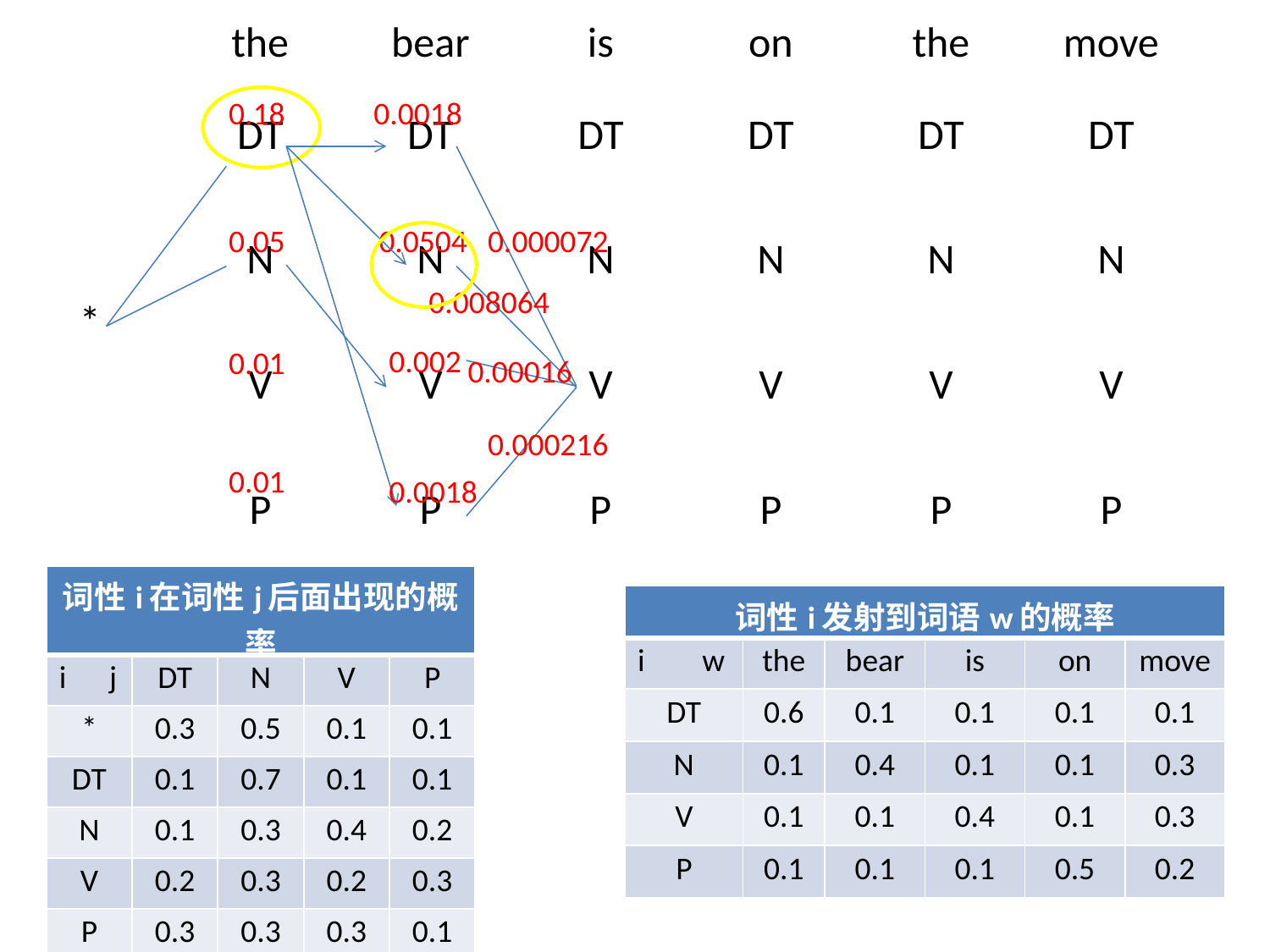

|  | the | bear | is | on | the | move |
| --- | --- | --- | --- | --- | --- | --- |
| \* | DT | DT | DT | DT | DT | DT |
|  | N | N | N | N | N | N |
|  | V | V | V | V | V | V |
|  | P | P | P | P | P | P |
0.0018

0.18
0.05
0.0504
0.000072

0.008064
0.002
0.01
0.00016
0.000216
0.01
0.0018
| 词性i在词性j后面出现的概率 |  |  |  |  |
| --- | --- | --- | --- | --- |
| i j | DT | N | V | P |
| \* | 0.3 | 0.5 | 0.1 | 0.1 |
| DT | 0.1 | 0.7 | 0.1 | 0.1 |
| N | 0.1 | 0.3 | 0.4 | 0.2 |
| V | 0.2 | 0.3 | 0.2 | 0.3 |
| P | 0.3 | 0.3 | 0.3 | 0.1 |
| 词性i发射到词语w的概率 |  |  |  |  |  |
| --- | --- | --- | --- | --- | --- |
| i w | the | bear | is | on | move |
| DT | 0.6 | 0.1 | 0.1 | 0.1 | 0.1 |
| N | 0.1 | 0.4 | 0.1 | 0.1 | 0.3 |
| V | 0.1 | 0.1 | 0.4 | 0.1 | 0.3 |
| P | 0.1 | 0.1 | 0.1 | 0.5 | 0.2 |